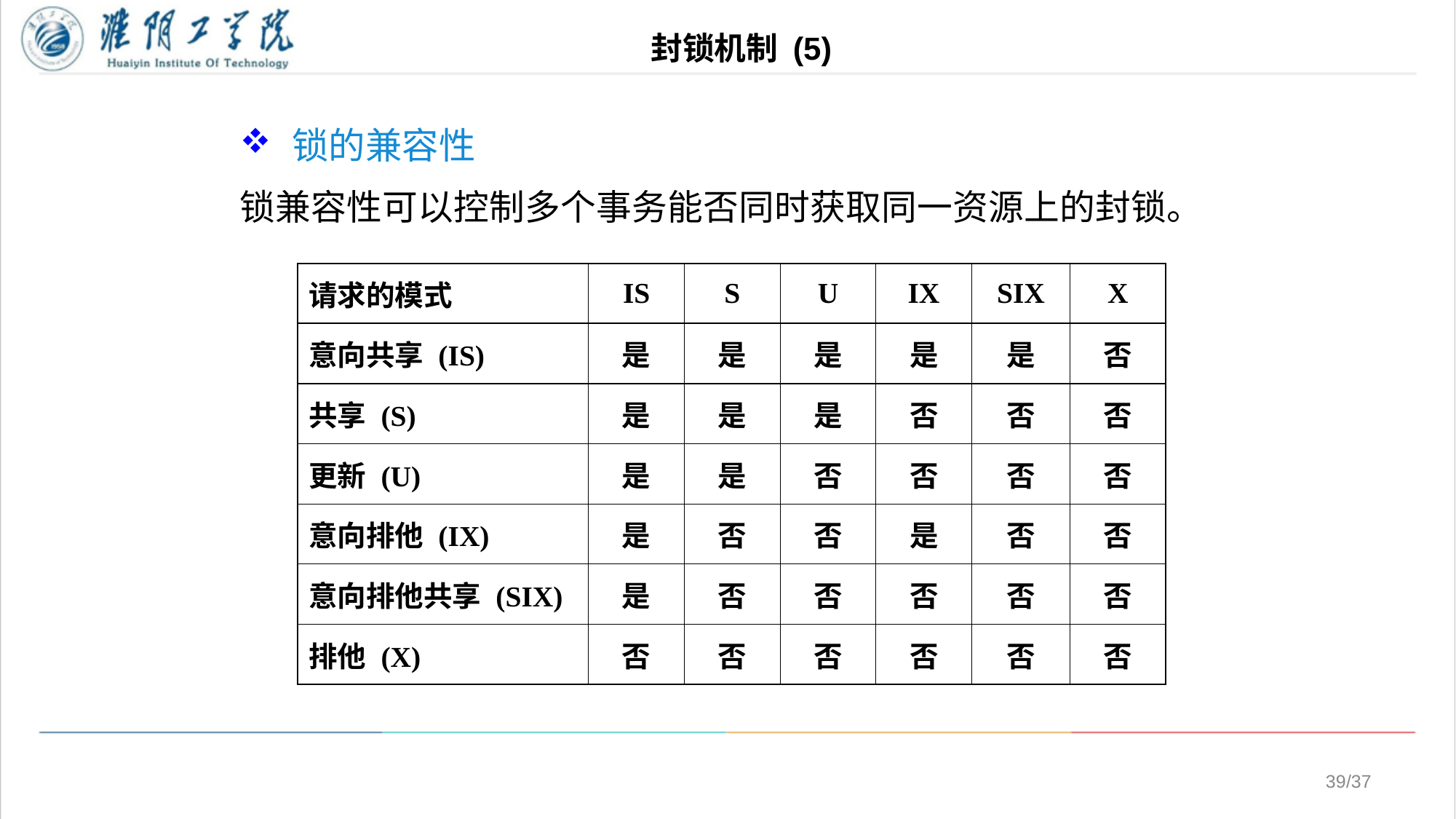

# 封锁机制 (5)
锁的兼容性
锁兼容性可以控制多个事务能否同时获取同一资源上的封锁。
| 请求的模式 | IS | S | U | IX | SIX | X |
| --- | --- | --- | --- | --- | --- | --- |
| 意向共享 (IS) | 是 | 是 | 是 | 是 | 是 | 否 |
| 共享 (S) | 是 | 是 | 是 | 否 | 否 | 否 |
| 更新 (U) | 是 | 是 | 否 | 否 | 否 | 否 |
| 意向排他 (IX) | 是 | 否 | 否 | 是 | 否 | 否 |
| 意向排他共享 (SIX) | 是 | 否 | 否 | 否 | 否 | 否 |
| 排他 (X) | 否 | 否 | 否 | 否 | 否 | 否 |

39/37